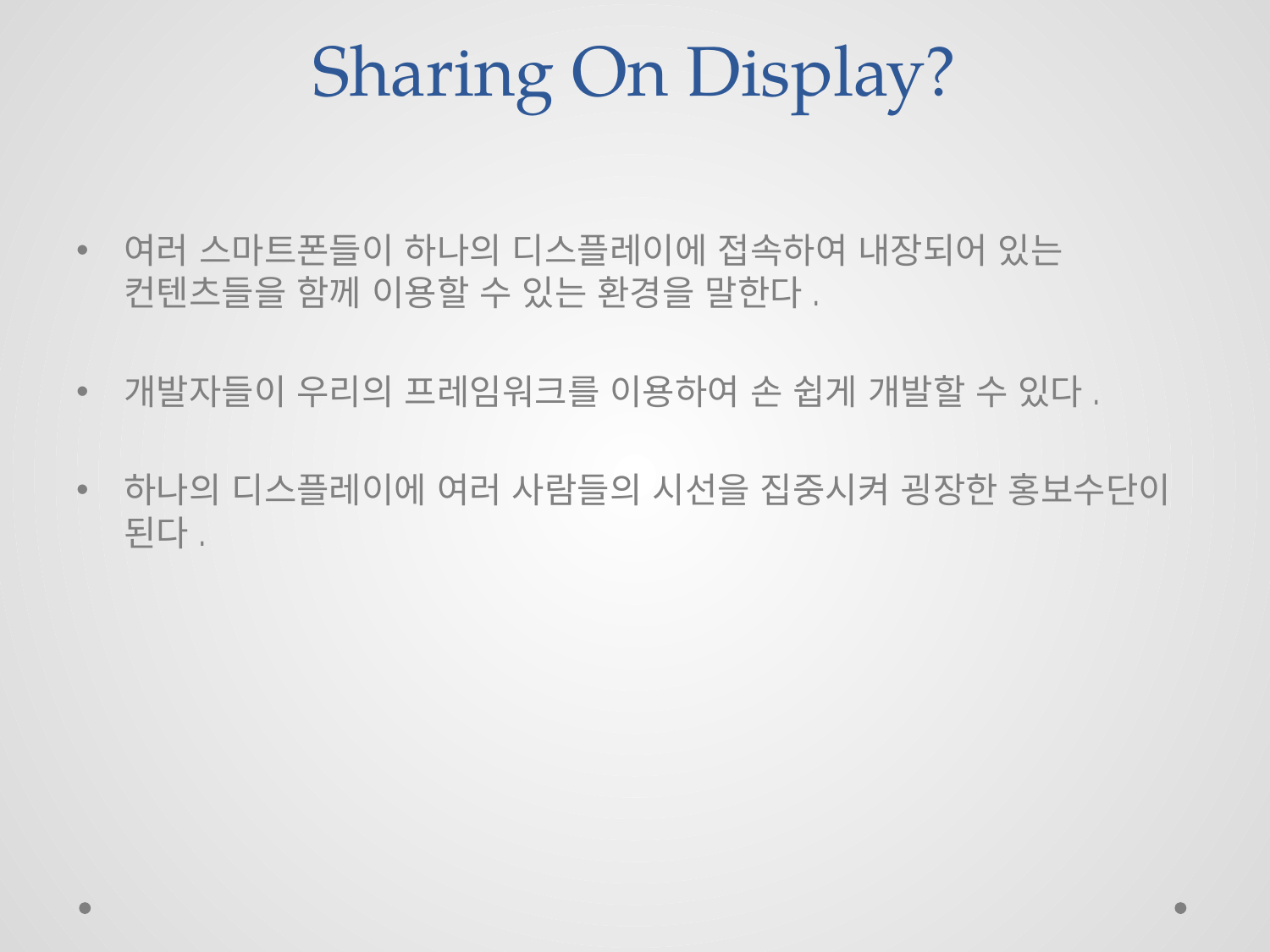

# Sharing On Display?
여러 스마트폰들이 하나의 디스플레이에 접속하여 내장되어 있는 컨텐츠들을 함께 이용할 수 있는 환경을 말한다.

개발자들이 우리의 프레임워크를 이용하여 손 쉽게 개발할 수 있다.

하나의 디스플레이에 여러 사람들의 시선을 집중시켜 굉장한 홍보수단이 된다.